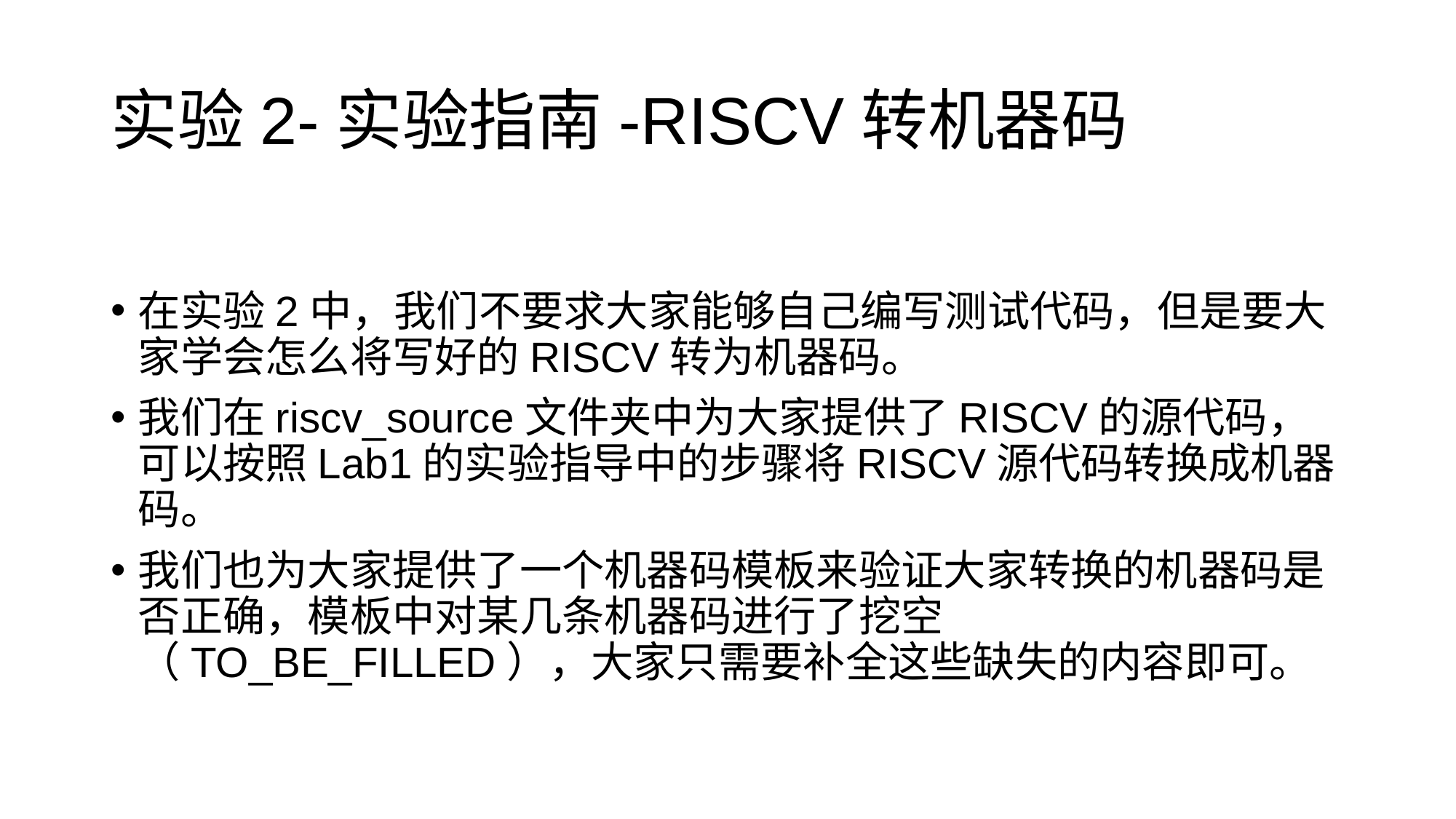

# 实验2-实验指南-RISCV转机器码

在实验2中，我们不要求大家能够自己编写测试代码，但是要大家学会怎么将写好的RISCV转为机器码。
我们在riscv_source文件夹中为大家提供了RISCV的源代码，可以按照Lab1的实验指导中的步骤将RISCV源代码转换成机器码。
我们也为大家提供了一个机器码模板来验证大家转换的机器码是否正确，模板中对某几条机器码进行了挖空（TO_BE_FILLED），大家只需要补全这些缺失的内容即可。